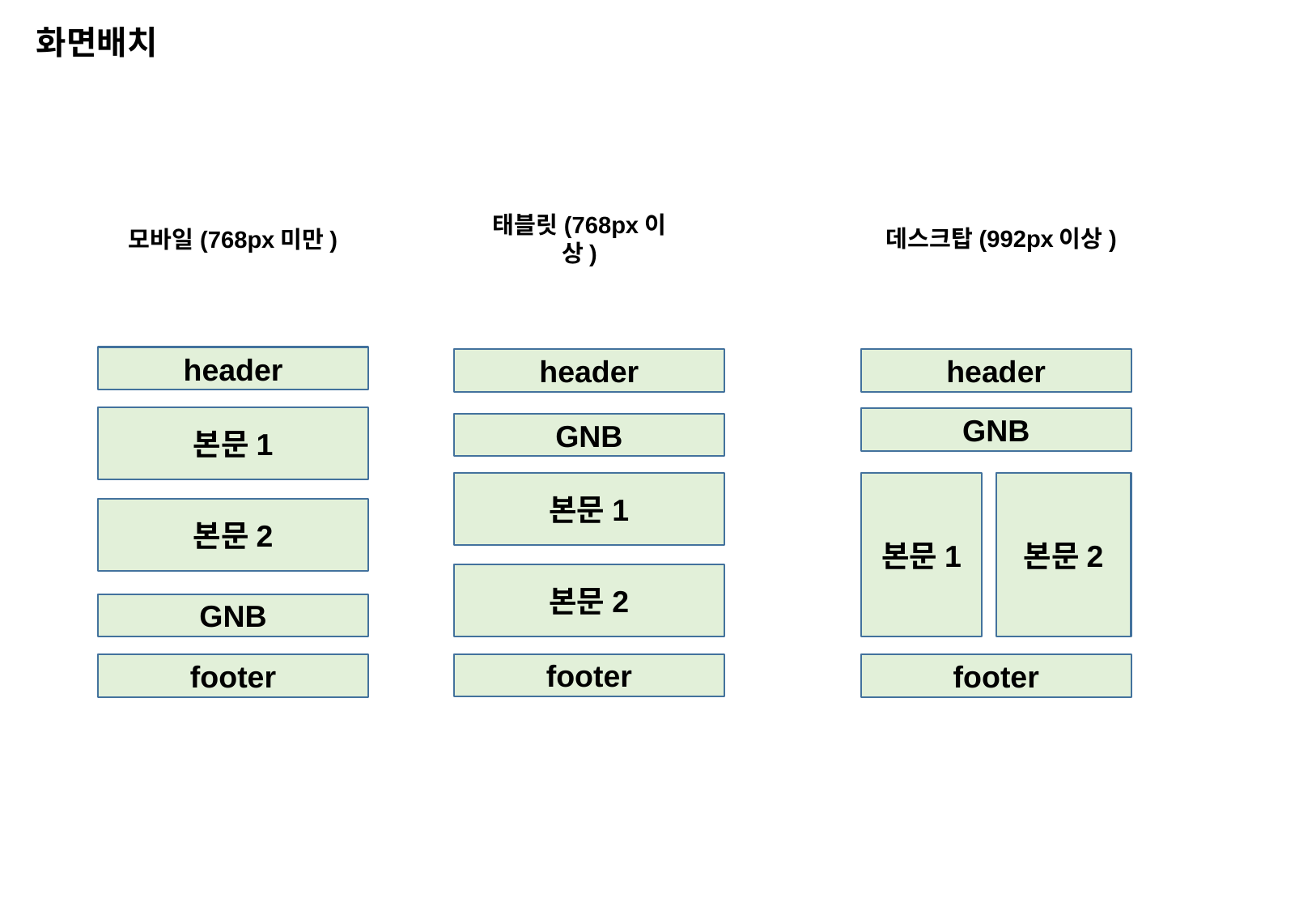

화면배치

데스크탑(992px이상)
모바일(768px미만)
태블릿(768px이상)
header
header
header
본문1
GNB
GNB
본문1
본문1
본문2
본문2
본문2
GNB
footer
footer
footer